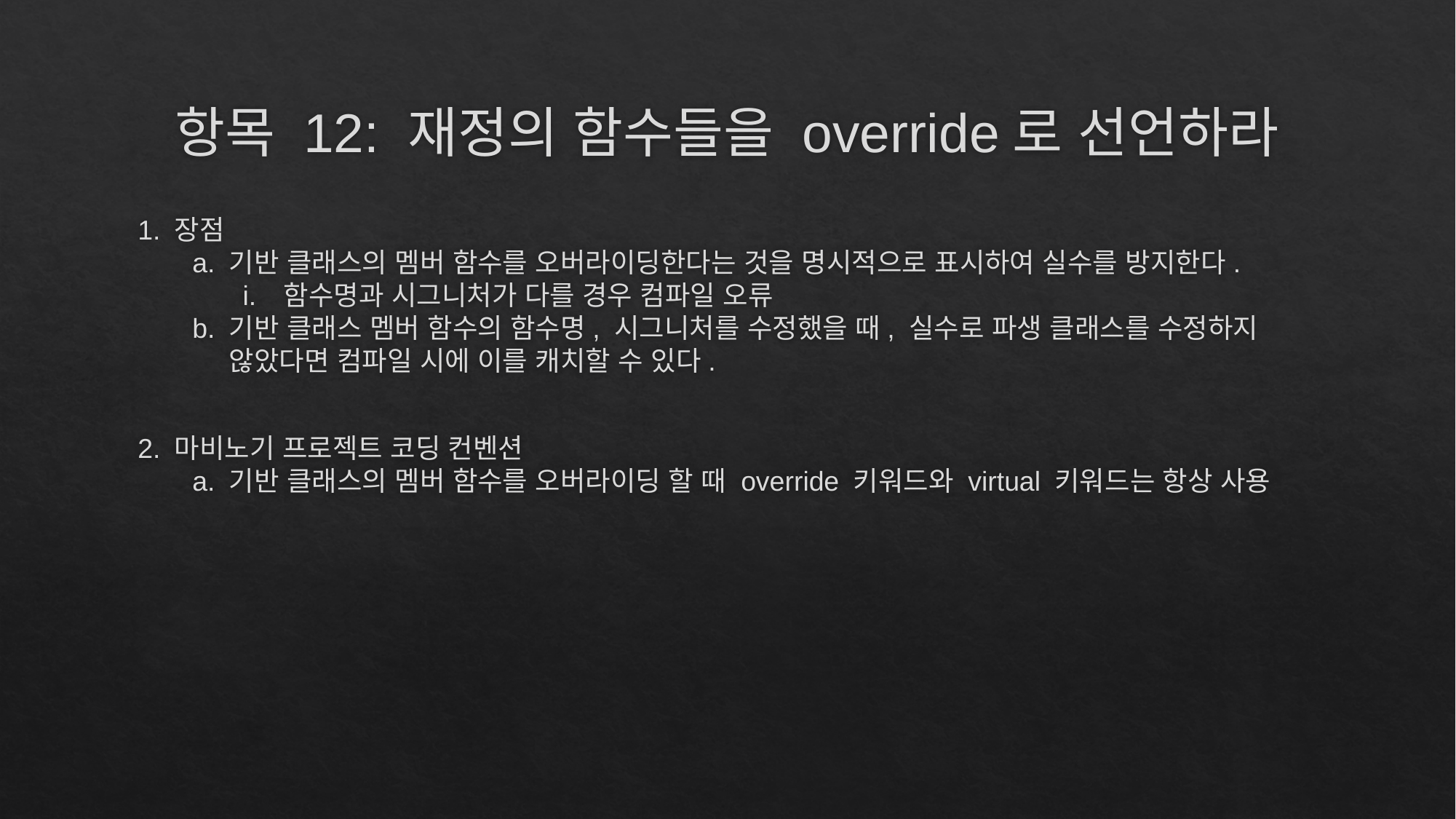

# 항목 12: 재정의 함수들을 override로 선언하라
장점
기반 클래스의 멤버 함수를 오버라이딩한다는 것을 명시적으로 표시하여 실수를 방지한다.
함수명과 시그니처가 다를 경우 컴파일 오류
기반 클래스 멤버 함수의 함수명, 시그니처를 수정했을 때, 실수로 파생 클래스를 수정하지 않았다면 컴파일 시에 이를 캐치할 수 있다.

마비노기 프로젝트 코딩 컨벤션
기반 클래스의 멤버 함수를 오버라이딩 할 때 override 키워드와 virtual 키워드는 항상 사용